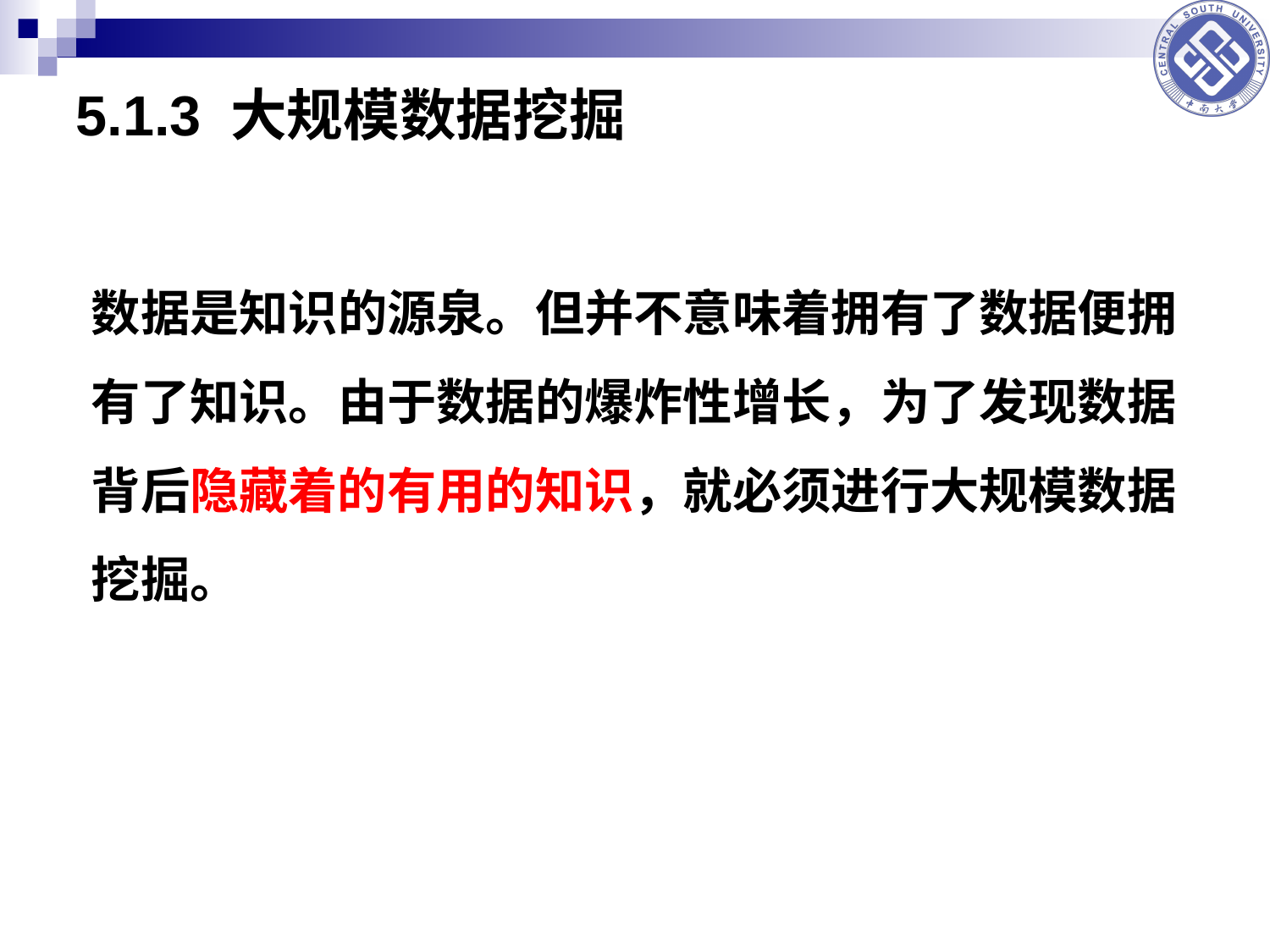

5.1.3 大规模数据挖掘
数据是知识的源泉。但并不意味着拥有了数据便拥有了知识。由于数据的爆炸性增长，为了发现数据背后隐藏着的有用的知识，就必须进行大规模数据挖掘。